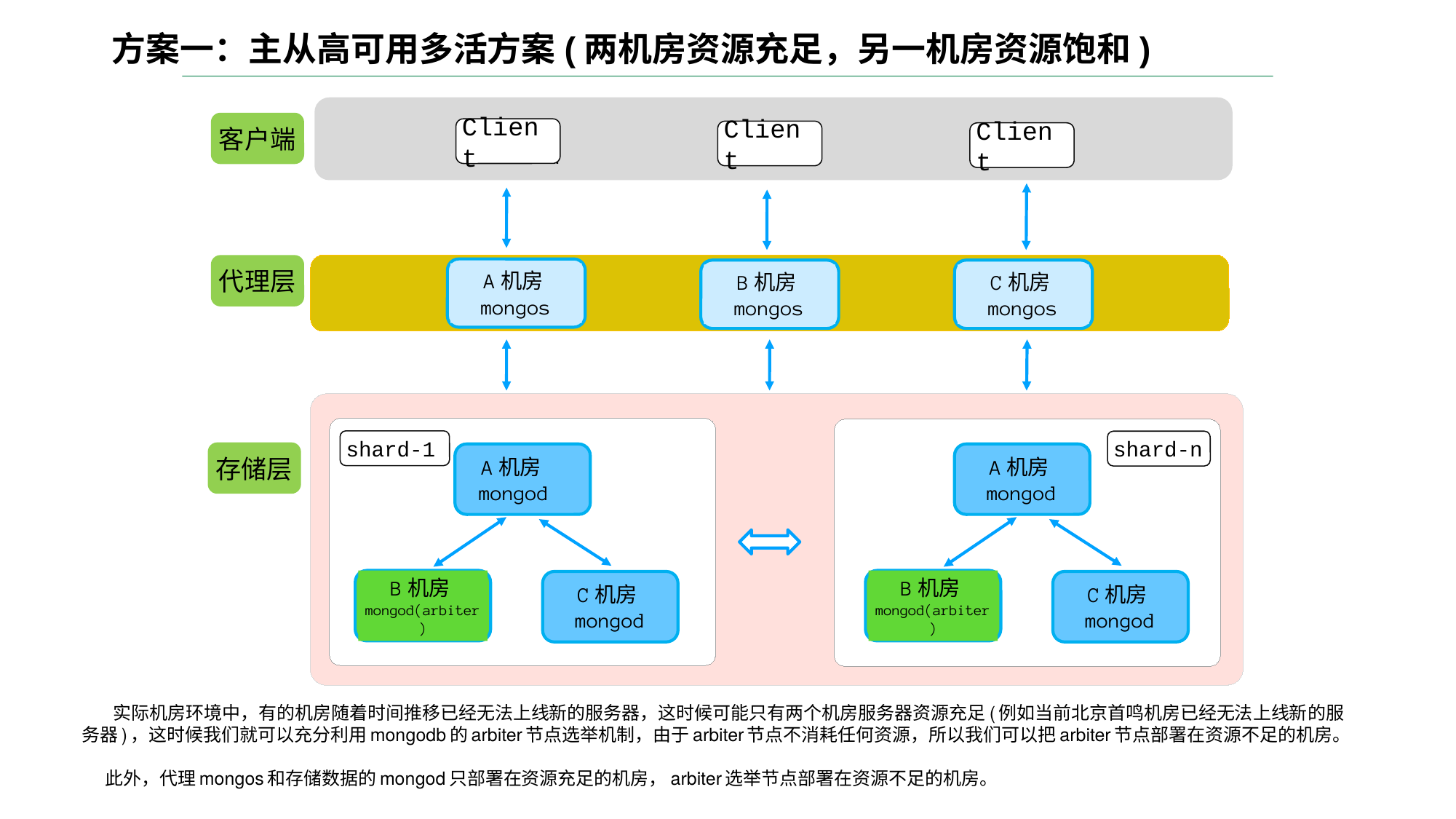

方案一：主从高可用多活方案(两机房资源充足，另一机房资源饱和)

客户端

Client

Client

Client
...

代理层

A机房mongos

B机房mongos

C机房mongos
...
...

shard-1

shard-n

存储层

A机房mongod

A机房mongod

B机房mongod(arbiter)

B机房mongod(arbiter)

C机房mongod

C机房mongod
       实际机房环境中，有的机房随着时间推移已经无法上线新的服务器，这时候可能只有两个机房服务器资源充足(例如当前北京首鸣机房已经无法上线新的服务器)，这时候我们就可以充分利用mongodb的arbiter节点选举机制，由于arbiter节点不消耗任何资源，所以我们可以把arbiter节点部署在资源不足的机房。

     此外，代理mongos和存储数据的mongod只部署在资源充足的机房，arbiter选举节点部署在资源不足的机房。